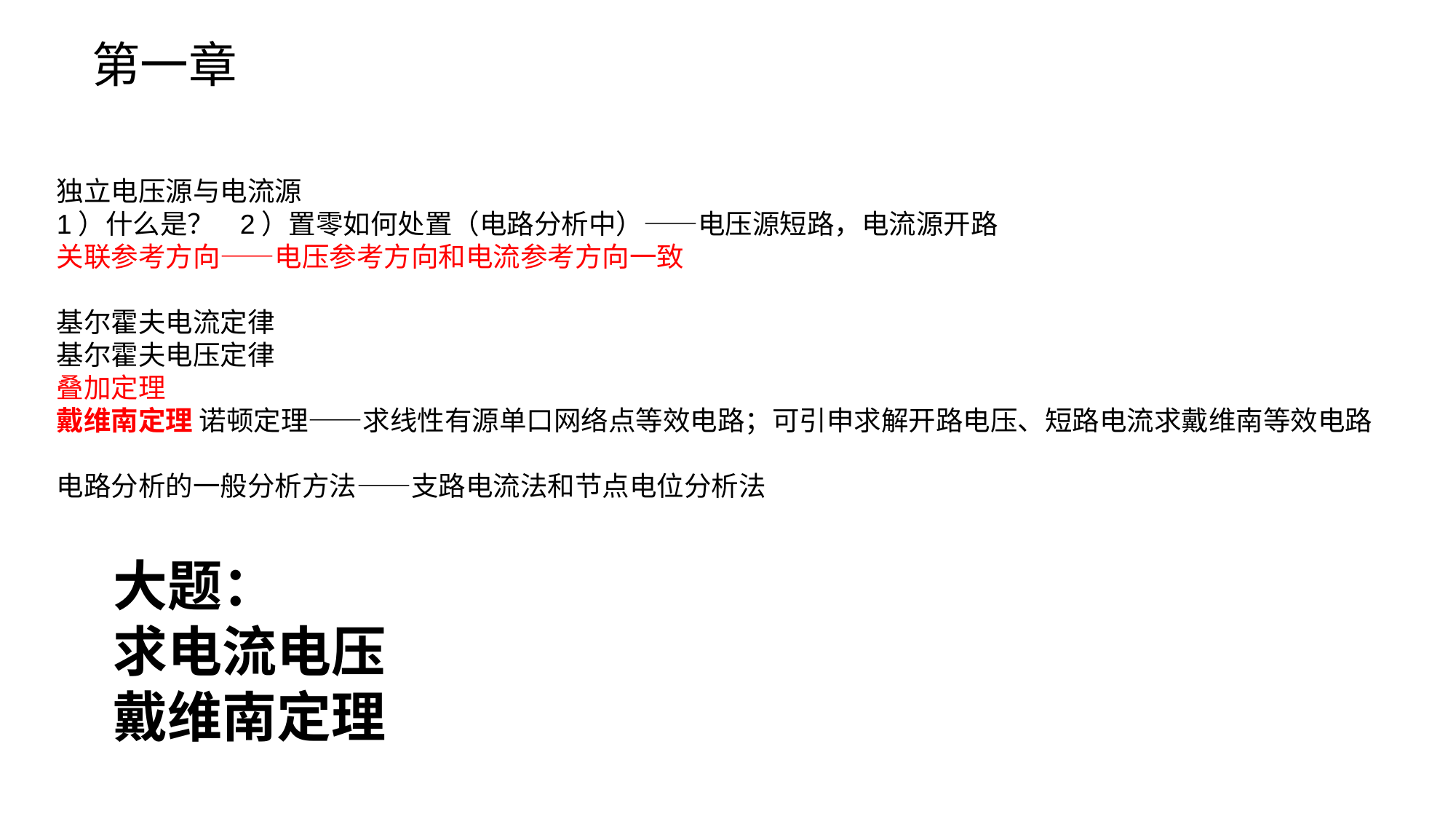

第一章
独立电压源与电流源
1）什么是？   2）置零如何处置（电路分析中）——电压源短路，电流源开路
关联参考方向——电压参考方向和电流参考方向一致

基尔霍夫电流定律
基尔霍夫电压定律
叠加定理
戴维南定理 诺顿定理——求线性有源单口网络点等效电路；可引申求解开路电压、短路电流求戴维南等效电路

电路分析的一般分析方法——支路电流法和节点电位分析法
大题：
求电流电压
戴维南定理